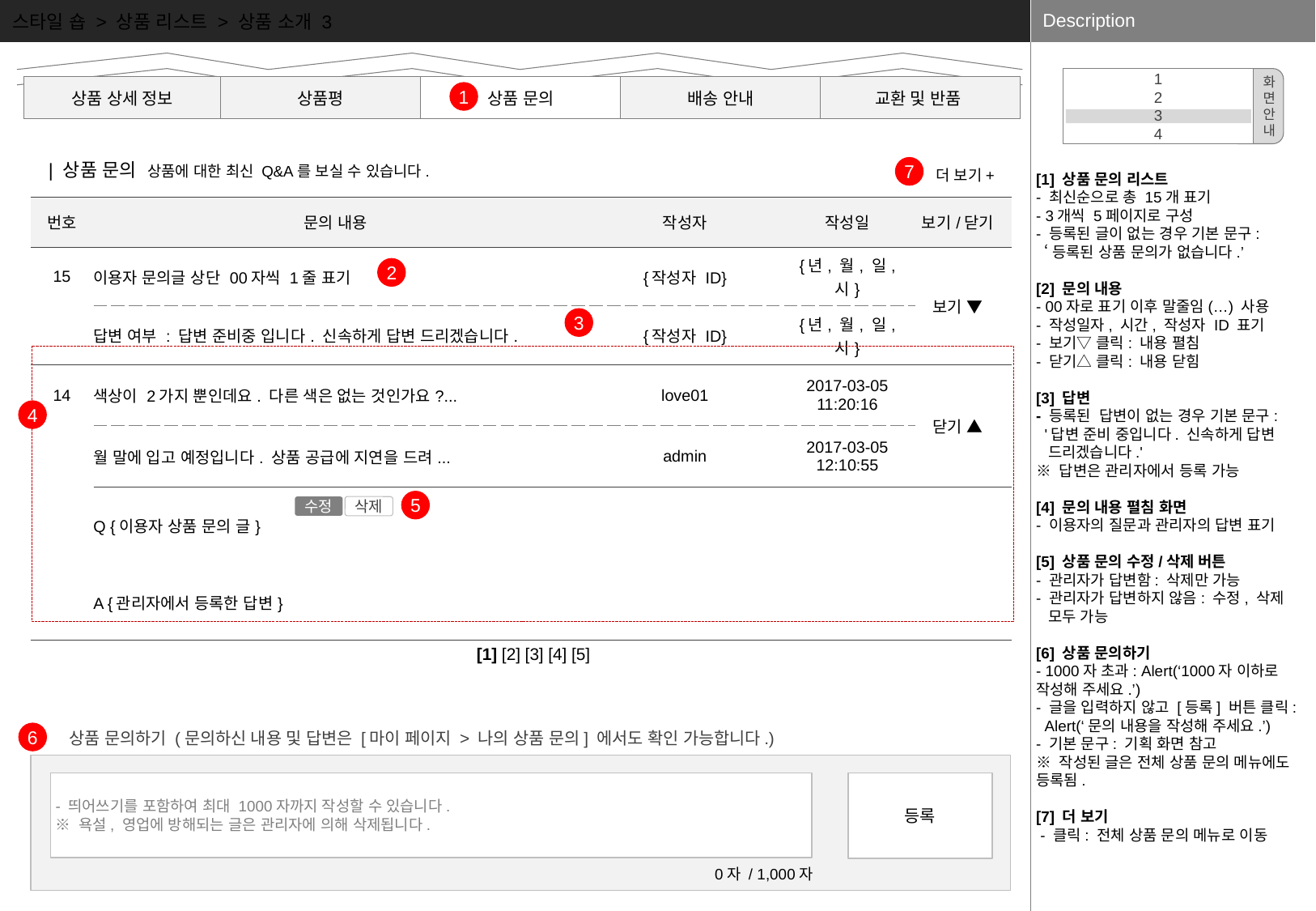

스타일 숍 > 상품 리스트 > 상품 소개 3

[1] 상품 문의 리스트
- 최신순으로 총 15개 표기
- 3개씩 5페이지로 구성
- 등록된 글이 없는 경우 기본 문구:
  ‘등록된 상품 문의가 없습니다.’

[2] 문의 내용
- 00자로 표기 이후 말줄임(…) 사용
- 작성일자, 시간, 작성자 ID 표기
- 보기▽ 클릭: 내용 펼침
- 닫기△ 클릭: 내용 닫힘

[3] 답변
- 등록된  답변이 없는 경우 기본 문구:
  '답변 준비 중입니다. 신속하게 답변
  드리겠습니다.'
※ 답변은 관리자에서 등록 가능

[4] 문의 내용 펼침 화면
- 이용자의 질문과 관리자의 답변 표기

[5] 상품 문의 수정/삭제 버튼
- 관리자가 답변함: 삭제만 가능
- 관리자가 답변하지 않음: 수정, 삭제
  모두 가능

[6] 상품 문의하기
- 1000자 초과: Alert(‘1000자 이하로 작성해 주세요.’)
- 글을 입력하지 않고 [등록] 버튼 클릭:
  Alert(‘문의 내용을 작성해 주세요.’)
- 기본 문구: 기획 화면 참고
※ 작성된 글은 전체 상품 문의 메뉴에도 등록됨.

[7] 더 보기
 - 클릭: 전체 상품 문의 메뉴로 이동
1
2
3
4
화
면
안
내

| 상품 상세 정보 | 상품평 | 상품 문의 | 배송 안내 | 교환 및 반품 |
| --- | --- | --- | --- | --- |
1
| 상품 문의  상품에 대한 최신 Q&A를 보실 수 있습니다.
7
더 보기+
| 번호 | 문의 내용 | 작성자 | 작성일 | 보기/닫기 |
| --- | --- | --- | --- | --- |
| 15 | 이용자 문의글 상단 00자씩 1줄 표기 | {작성자 ID} | {년, 월, 일, 시} | 보기 ▼ |
|  | 답변 여부 : 답변 준비중 입니다. 신속하게 답변 드리겠습니다. | {작성자 ID} | {년, 월, 일, 시} |  |
| 14 | 색상이 2가지 뿐인데요. 다른 색은 없는 것인가요?... | love01 | 2017-03-05 11:20:16 | 닫기 ▲ |
|  | 월 말에 입고 예정입니다. 상품 공급에 지연을 드려... | admin | 2017-03-05 12:10:55 |  |
|  | Q {이용자 상품 문의 글} |  |  |  |
|  | A {관리자에서 등록한 답변} |  |  |  |
2
3

4
5
수정
삭제
[1] [2] [3] [4] [5]
상품 문의하기 (문의하신 내용 및 답변은 [마이 페이지 > 나의 상품 문의] 에서도 확인 가능합니다.)
6

- 띄어쓰기를 포함하여 최대 1000자까지 작성할 수 있습니다.
※ 욕설, 영업에 방해되는 글은 관리자에 의해 삭제됩니다.
등록
0자 / 1,000자